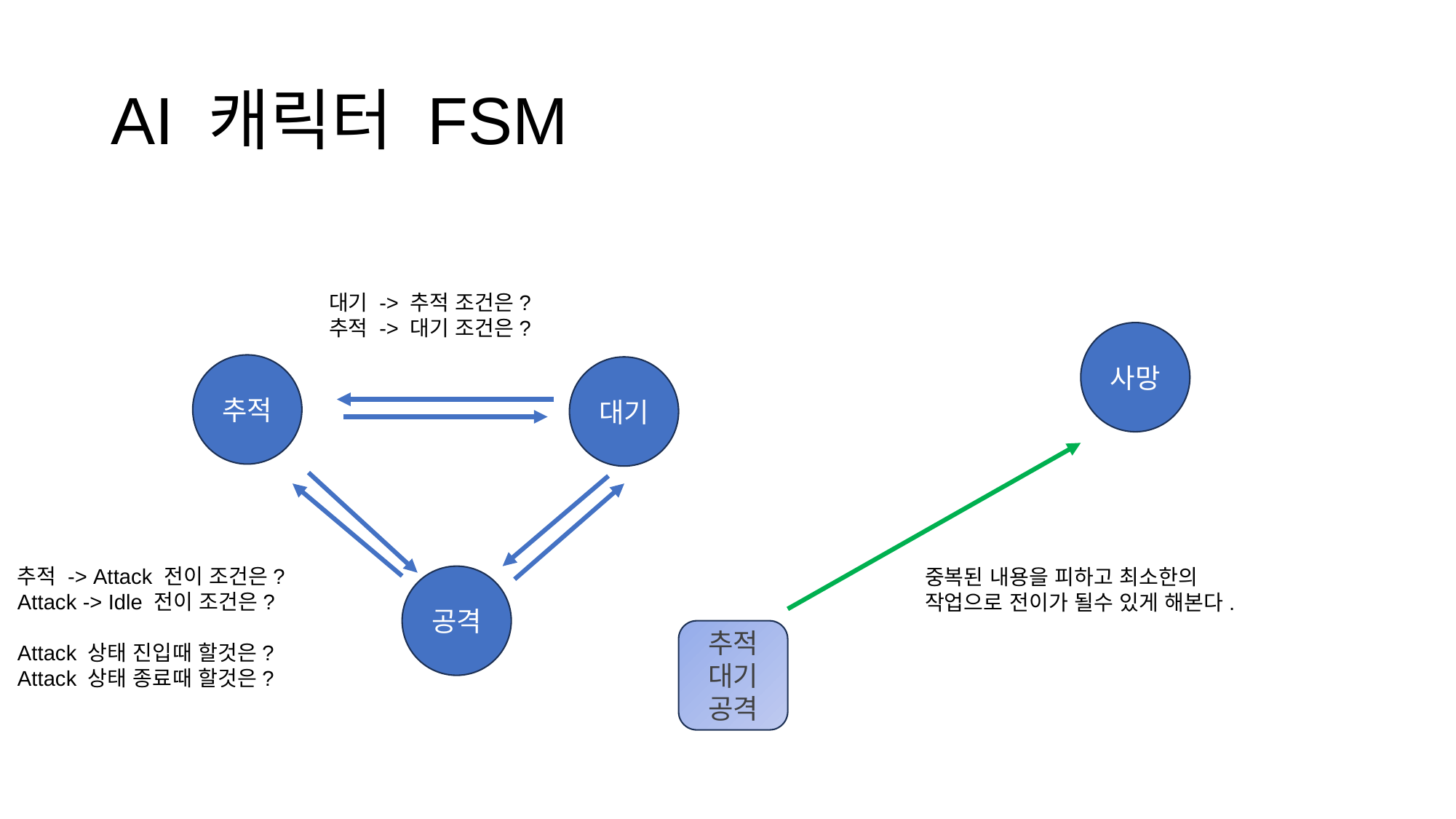

# AI 캐릭터 FSM
대기 -> 추적 조건은?
추적 -> 대기 조건은?
사망
추적
대기
추적 -> Attack 전이 조건은?
Attack -> Idle 전이 조건은?

Attack 상태 진입때 할것은?
Attack 상태 종료때 할것은?
중복된 내용을 피하고 최소한의
작업으로 전이가 될수 있게 해본다.
공격
추적
대기
공격